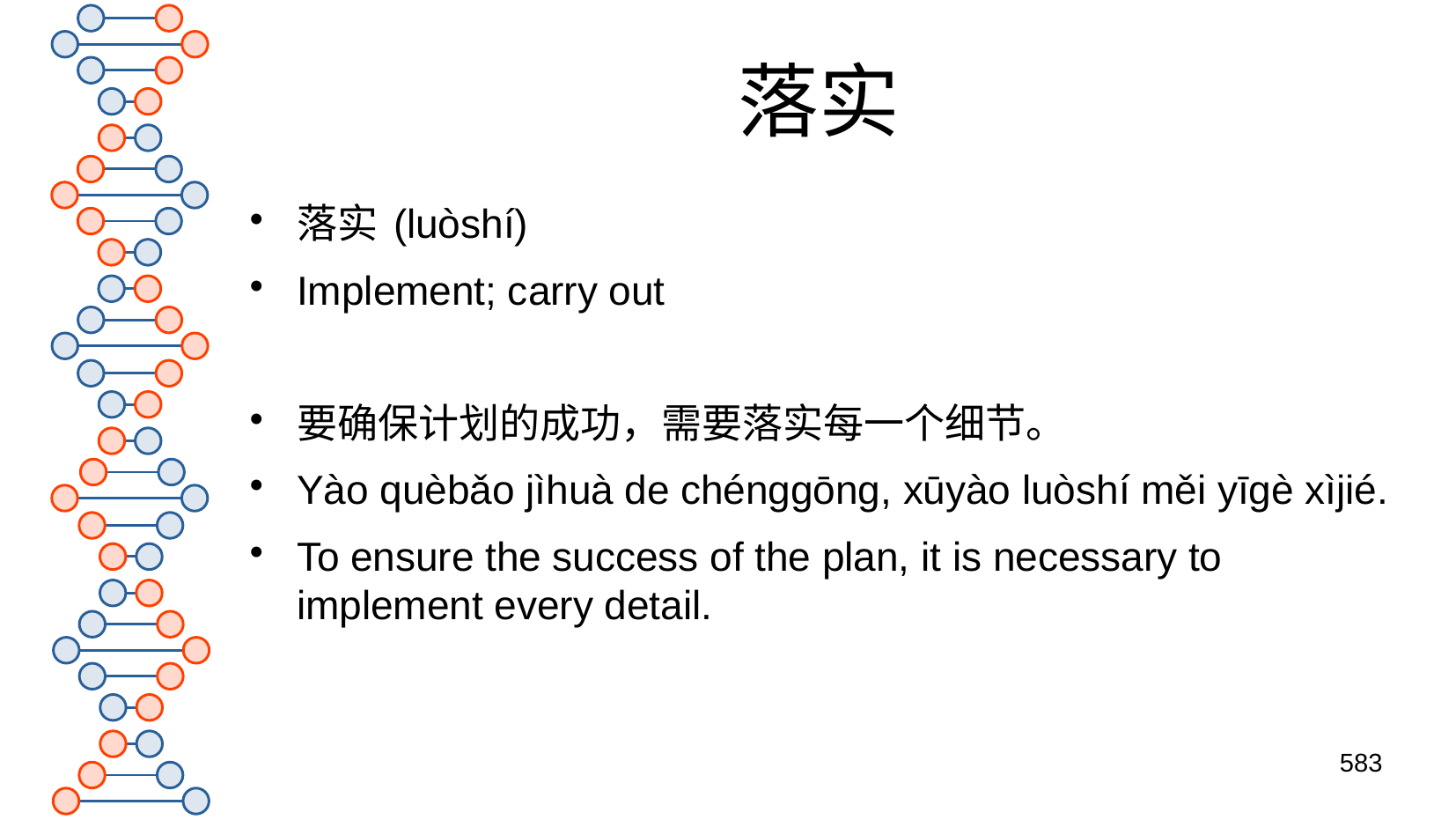

# 落实
落实 (luòshí)
Implement; carry out

要确保计划的成功，需要落实每一个细节。
Yào quèbǎo jìhuà de chénggōng, xūyào luòshí měi yīgè xìjié.
To ensure the success of the plan, it is necessary to implement every detail.
583